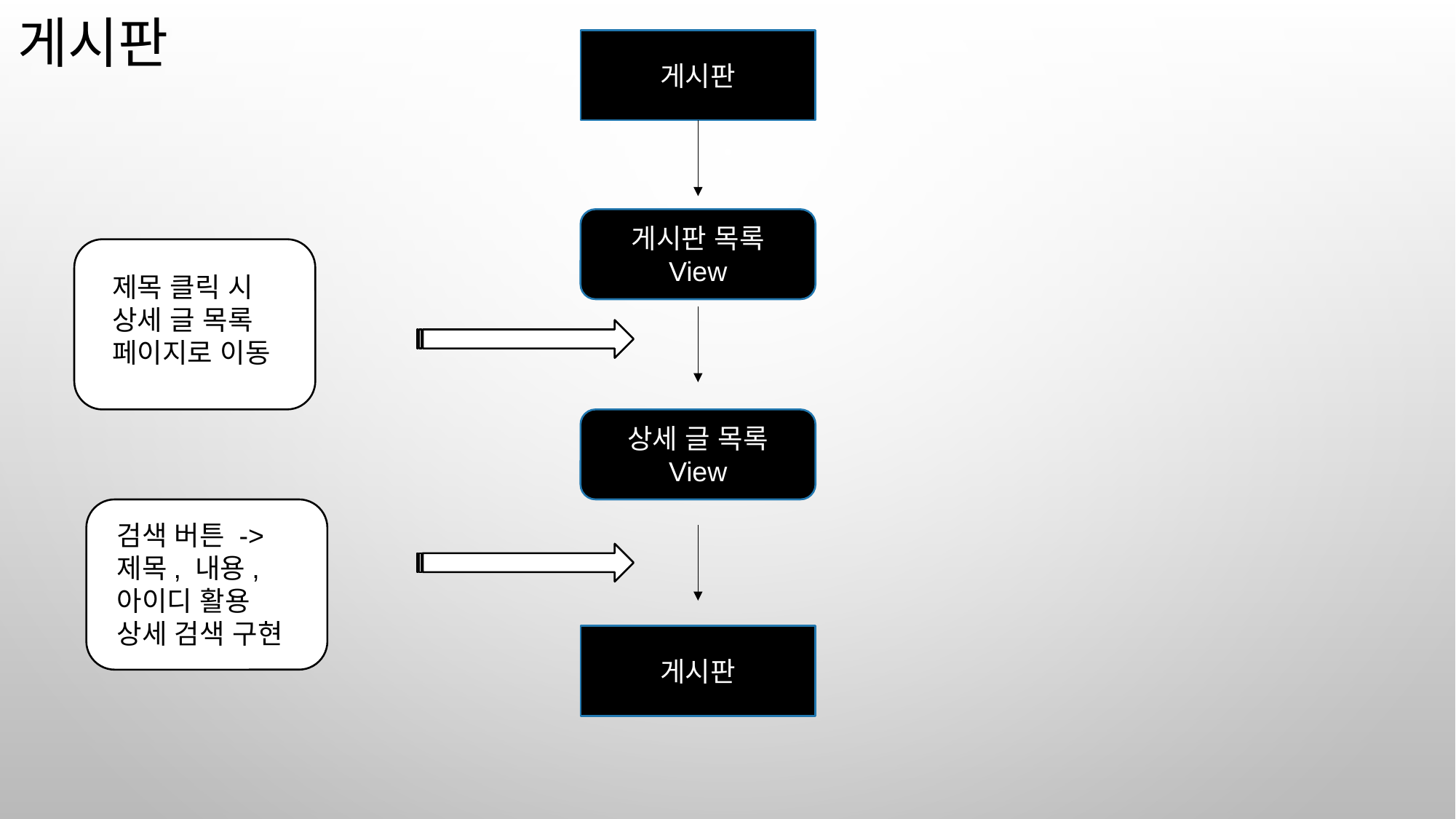

# 게시판
게시판
게시판 목록 View

제목 클릭 시
상세 글 목록 페이지로 이동

상세 글 목록 View

검색 버튼 -> 제목, 내용, 아이디 활용 상세 검색 구현

게시판